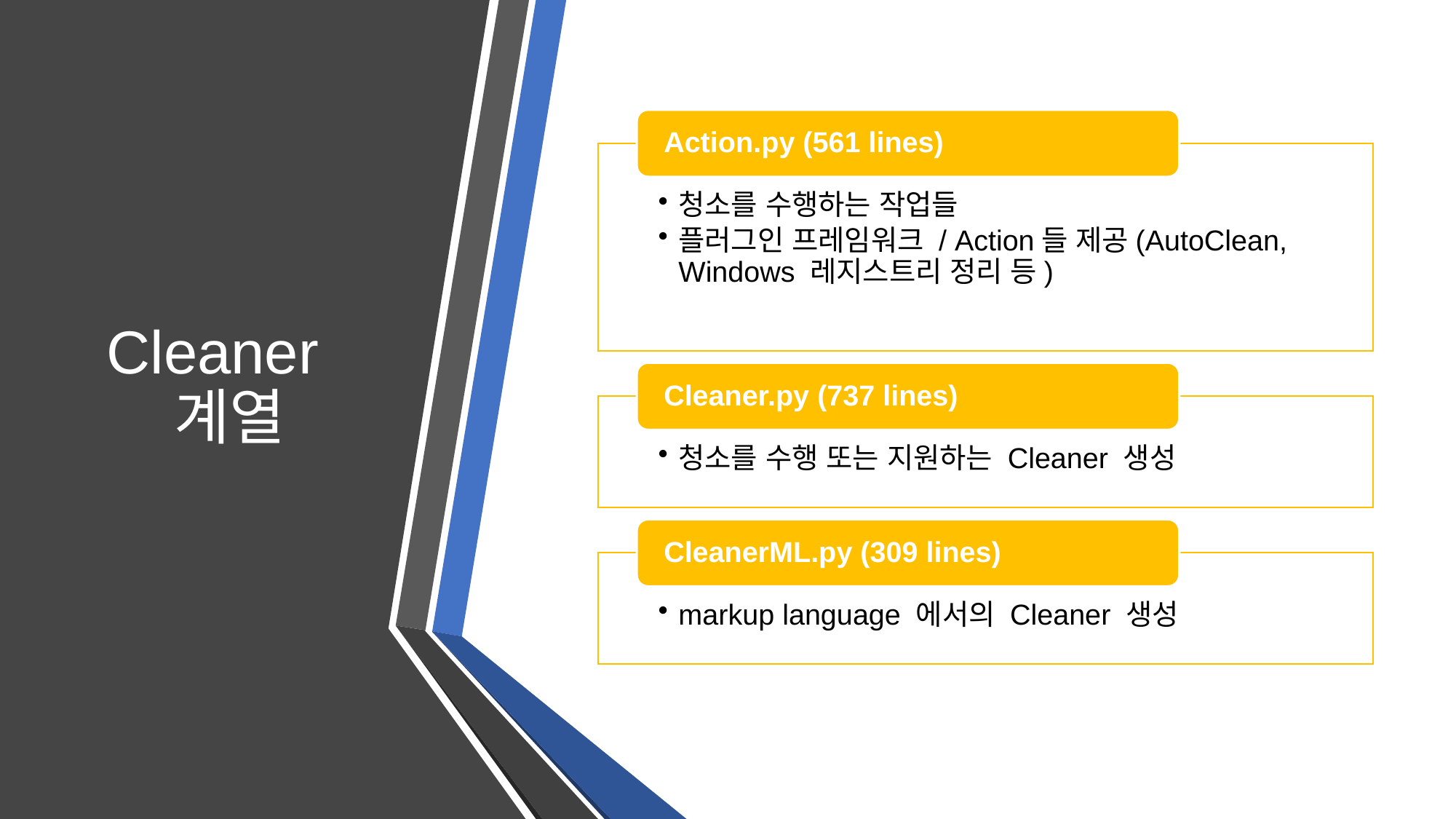

# Cleaner   계열
청소를 수행하는 작업들
플러그인 프레임워크 / Action들 제공(AutoClean, Windows 레지스트리 정리 등)
Action.py (561 lines)
청소를 수행 또는 지원하는 Cleaner 생성
Cleaner.py (737 lines)
markup language 에서의 Cleaner 생성
CleanerML.py (309 lines)